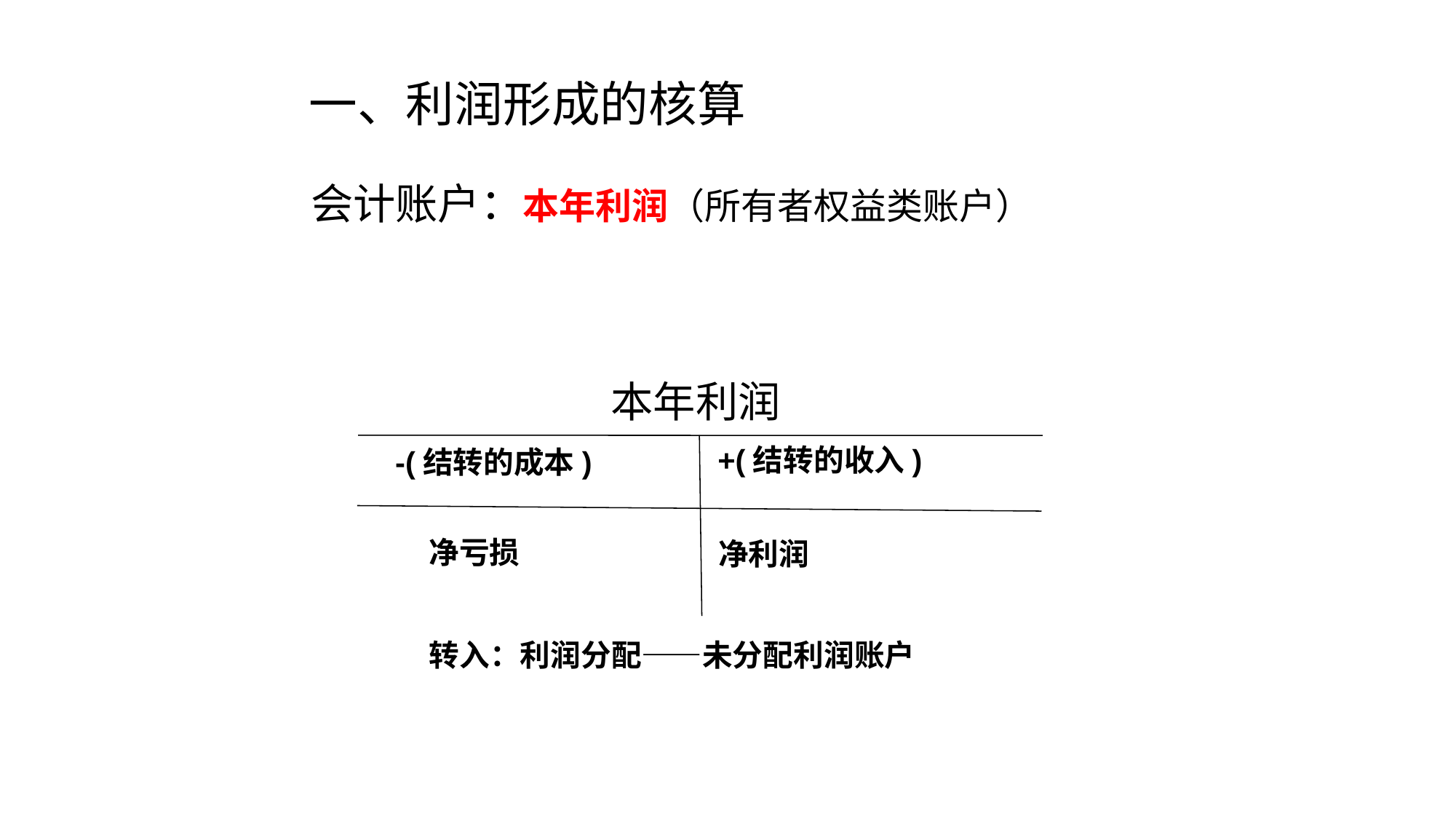

# 一、利润形成的核算
会计账户：本年利润（所有者权益类账户）
本年利润

+(结转的收入)
-(结转的成本)

净亏损
净利润
转入：利润分配——未分配利润账户